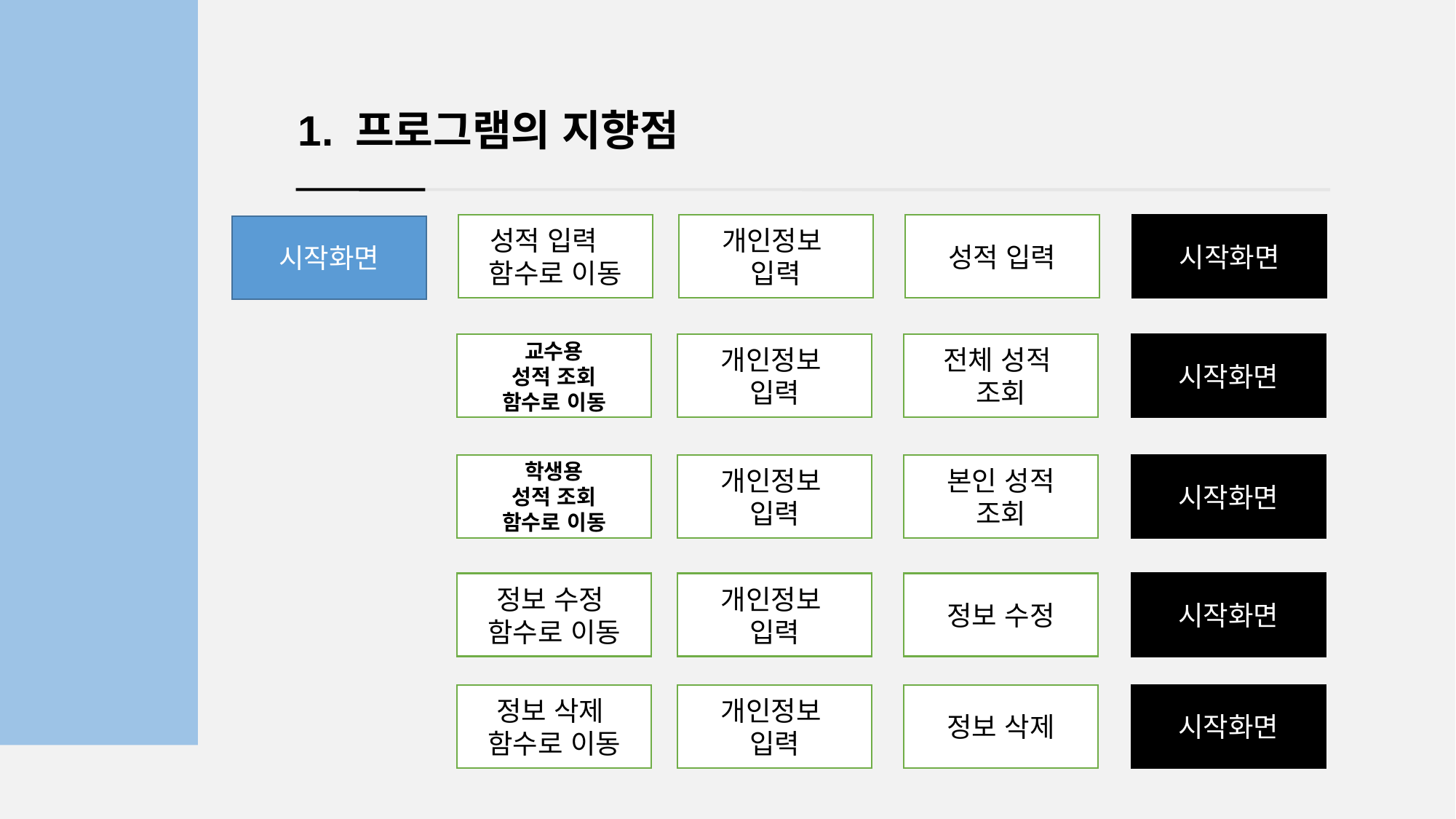

1. 프로그램의 지향점

성적 입력    함수로 이동
개인정보
입력
성적 입력
시작화면
시작화면
교수용
성적 조회
함수로 이동
개인정보
입력
전체 성적
조회
시작화면
학생용
성적 조회
함수로 이동
개인정보
입력
본인 성적
조회
시작화면
정보 수정
함수로 이동
개인정보
입력
정보 수정
시작화면
정보 삭제
함수로 이동
개인정보
입력
정보 삭제
시작화면